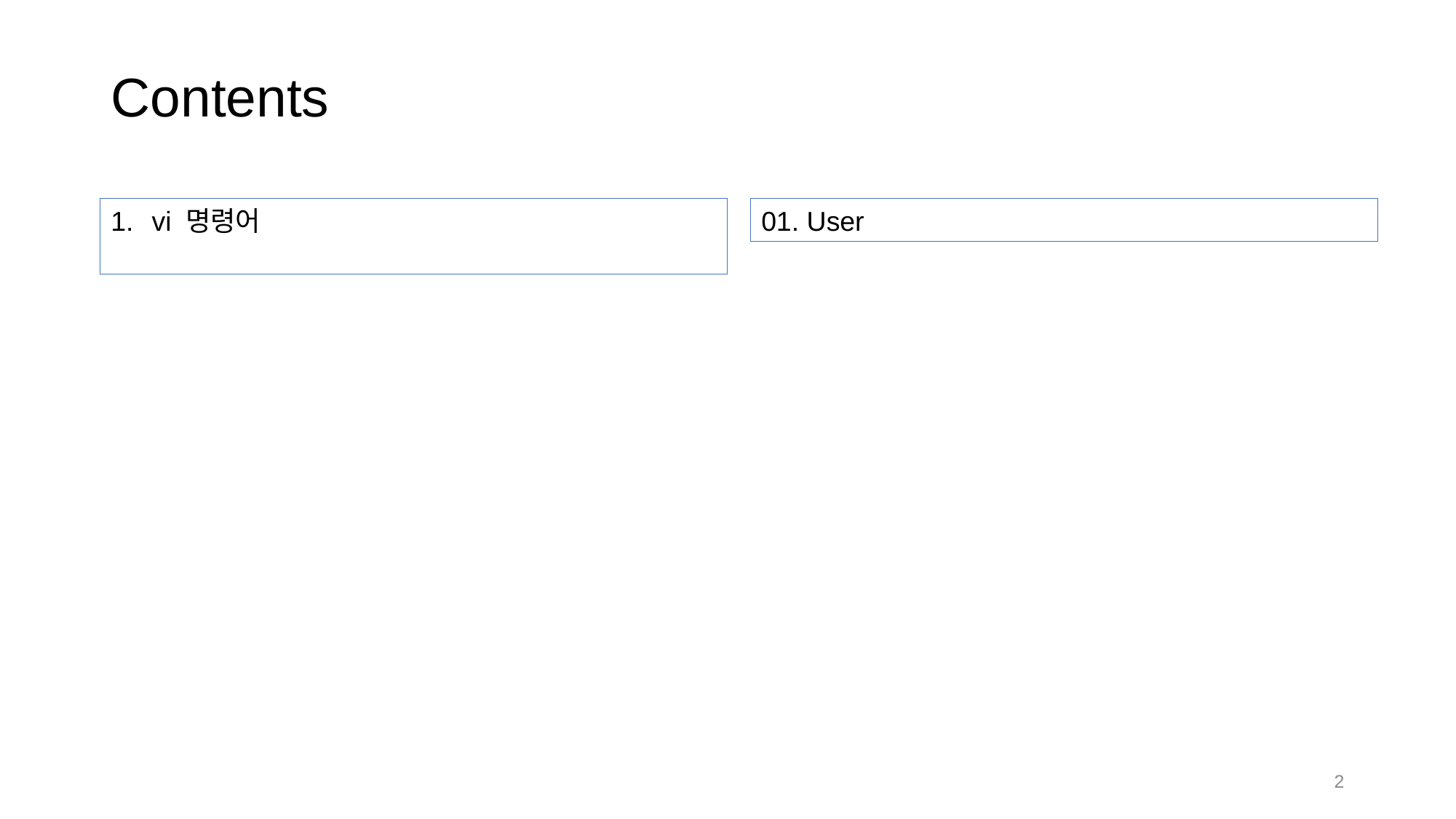

# Contents
vi 명령어

01. User
2